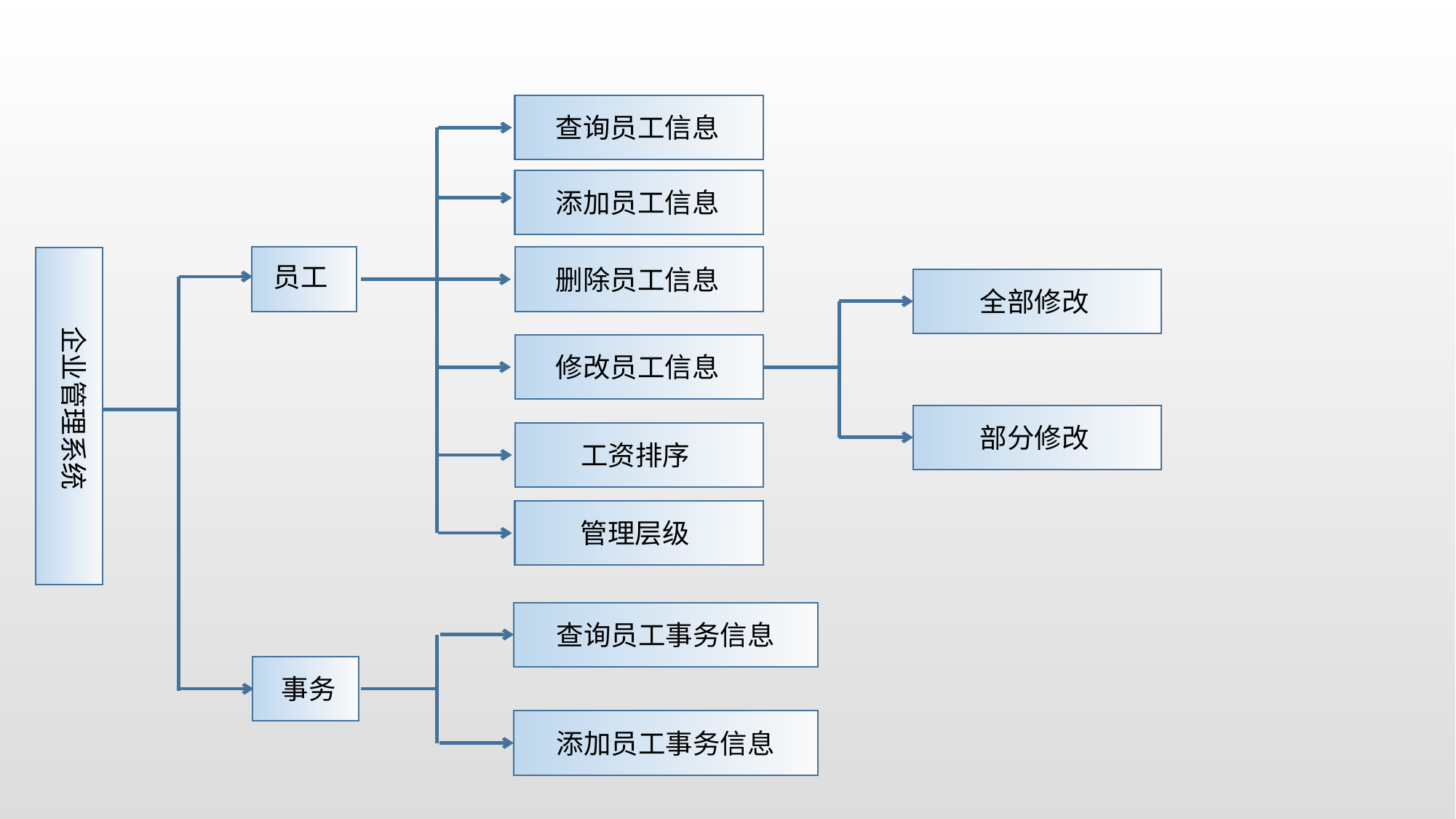

查询员工信息

添加员工信息

删除员工信息

修改员工信息

   工资排序

   管理层级

员工

企业管理系统

 全部修改

 部分修改

查询员工事务信息

添加员工事务信息

事务